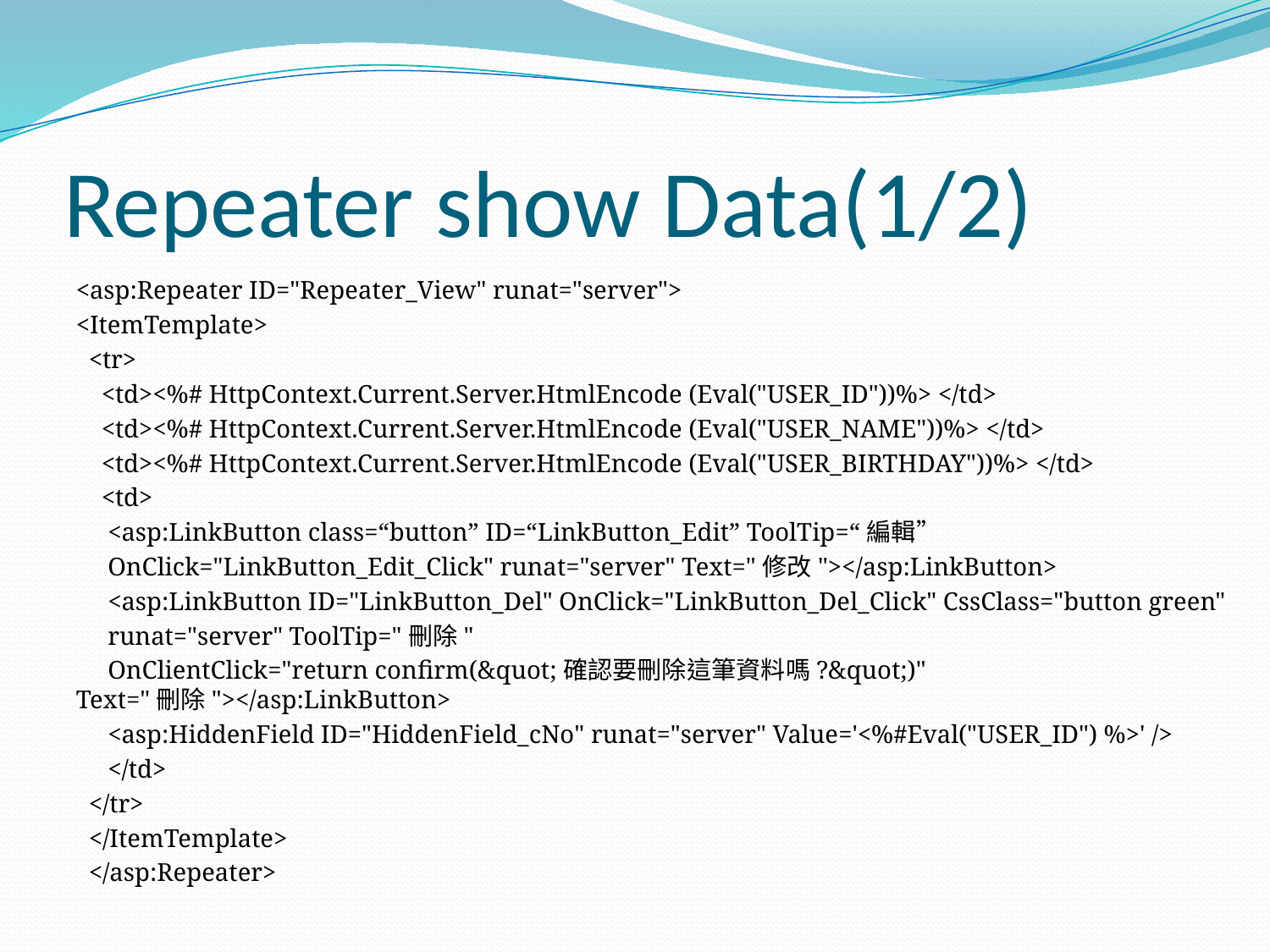

# Repeater show Data(1/2)
<asp:Repeater ID="Repeater_View" runat="server">
<ItemTemplate>
  <tr>
    <td><%# HttpContext.Current.Server.HtmlEncode (Eval("USER_ID"))%> </td>
    <td><%# HttpContext.Current.Server.HtmlEncode (Eval("USER_NAME"))%> </td>
    <td><%# HttpContext.Current.Server.HtmlEncode (Eval("USER_BIRTHDAY"))%> </td>
    <td>
     <asp:LinkButton class=“button” ID=“LinkButton_Edit” ToolTip=“編輯”
     OnClick="LinkButton_Edit_Click" runat="server" Text="修改"></asp:LinkButton>
     <asp:LinkButton ID="LinkButton_Del" OnClick="LinkButton_Del_Click" CssClass="button green"
     runat="server" ToolTip="刪除"
     OnClientClick="return confirm(&quot;確認要刪除這筆資料嗎?&quot;)" Text="刪除"></asp:LinkButton>
     <asp:HiddenField ID="HiddenField_cNo" runat="server" Value='<%#Eval("USER_ID") %>' />
     </td>
  </tr>
  </ItemTemplate>
  </asp:Repeater>